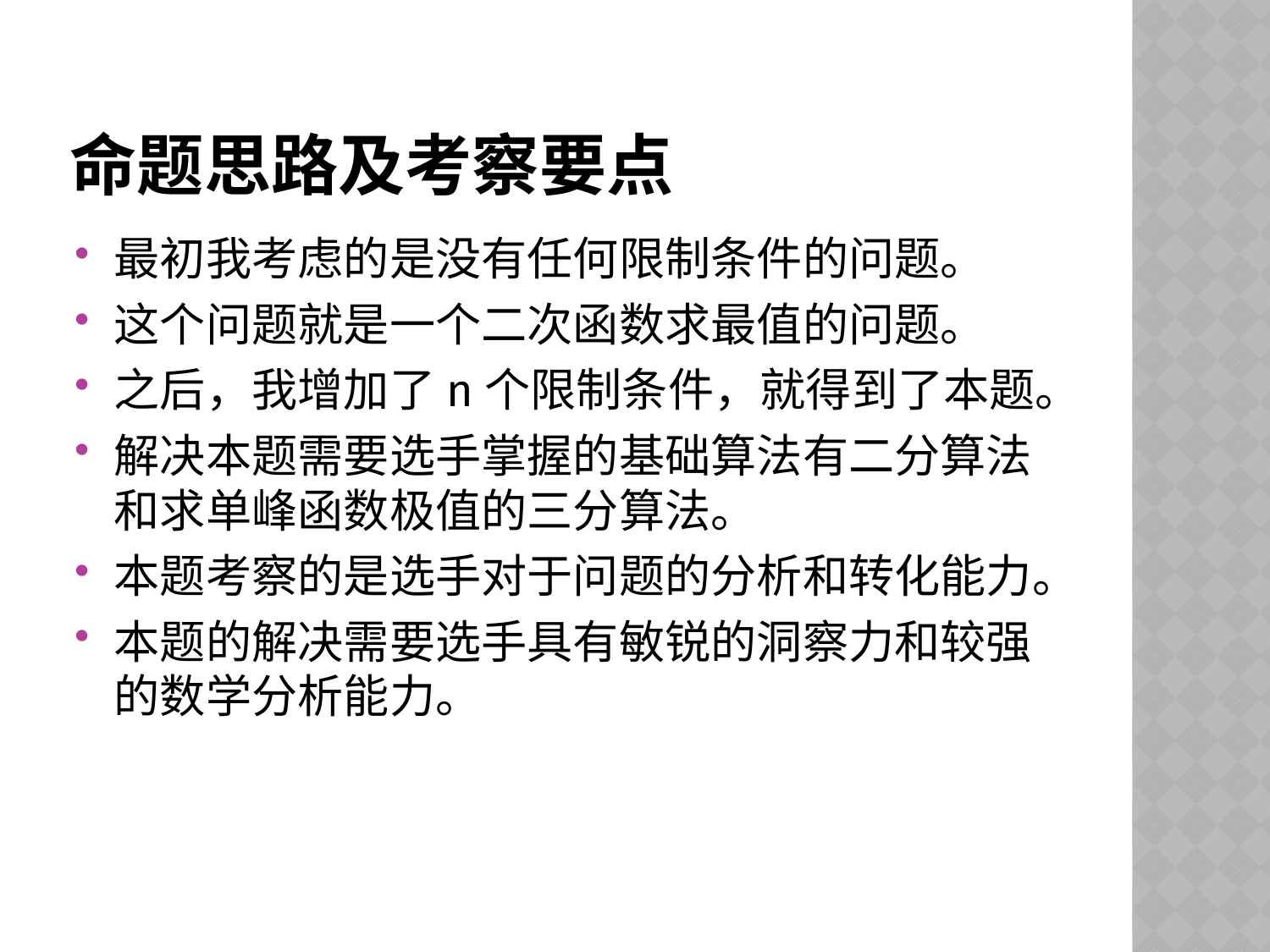

# 命题思路及考察要点
最初我考虑的是没有任何限制条件的问题。
这个问题就是一个二次函数求最值的问题。
之后，我增加了n个限制条件，就得到了本题。
解决本题需要选手掌握的基础算法有二分算法和求单峰函数极值的三分算法。
本题考察的是选手对于问题的分析和转化能力。
本题的解决需要选手具有敏锐的洞察力和较强的数学分析能力。